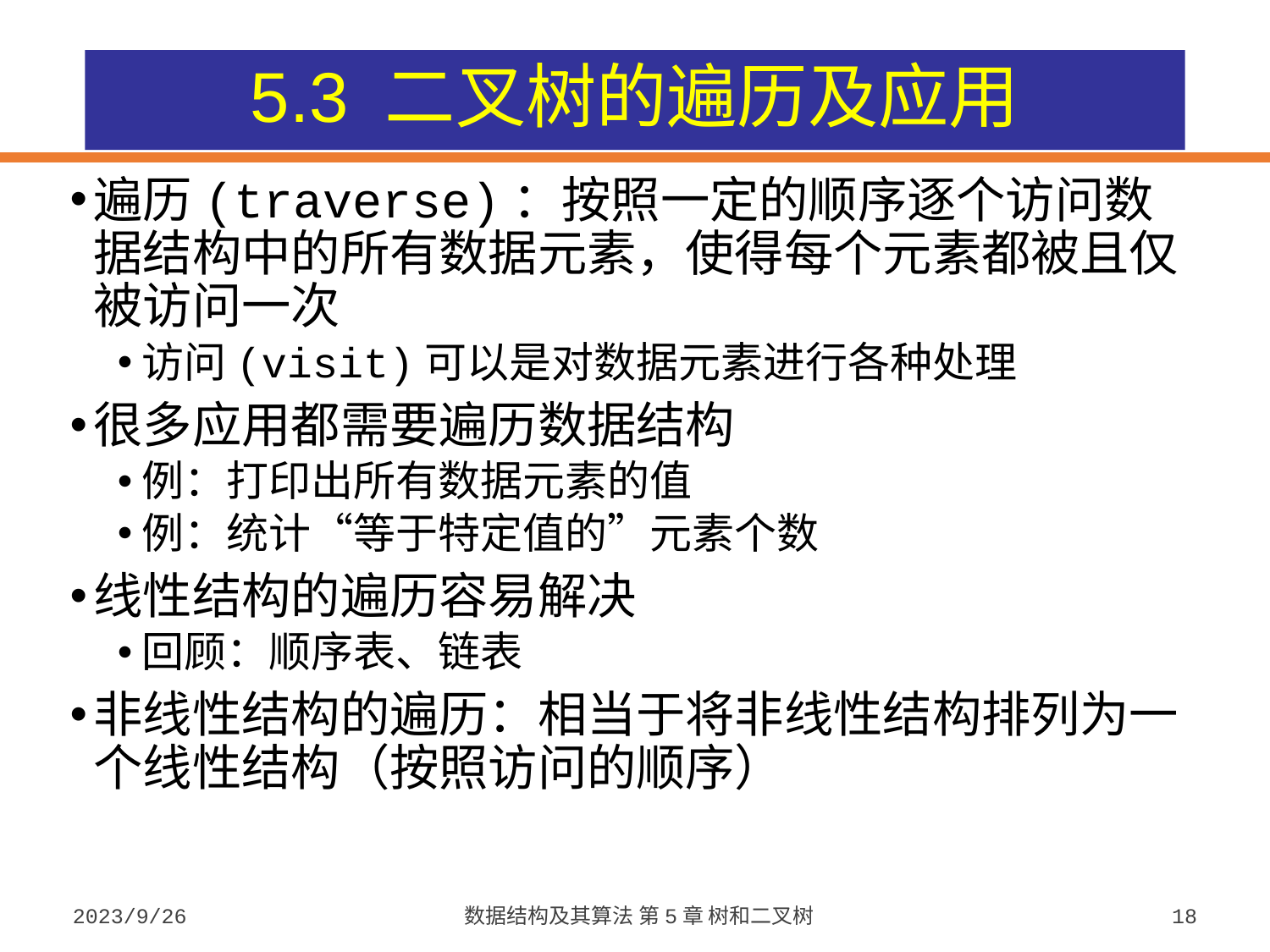

# 5.3 二叉树的遍历及应用
遍历(traverse)：按照一定的顺序逐个访问数据结构中的所有数据元素，使得每个元素都被且仅被访问一次
访问(visit)可以是对数据元素进行各种处理
很多应用都需要遍历数据结构
例：打印出所有数据元素的值
例：统计“等于特定值的”元素个数
线性结构的遍历容易解决
回顾：顺序表、链表
非线性结构的遍历：相当于将非线性结构排列为一个线性结构（按照访问的顺序）
2023/9/26
数据结构及其算法 第5章 树和二叉树
18